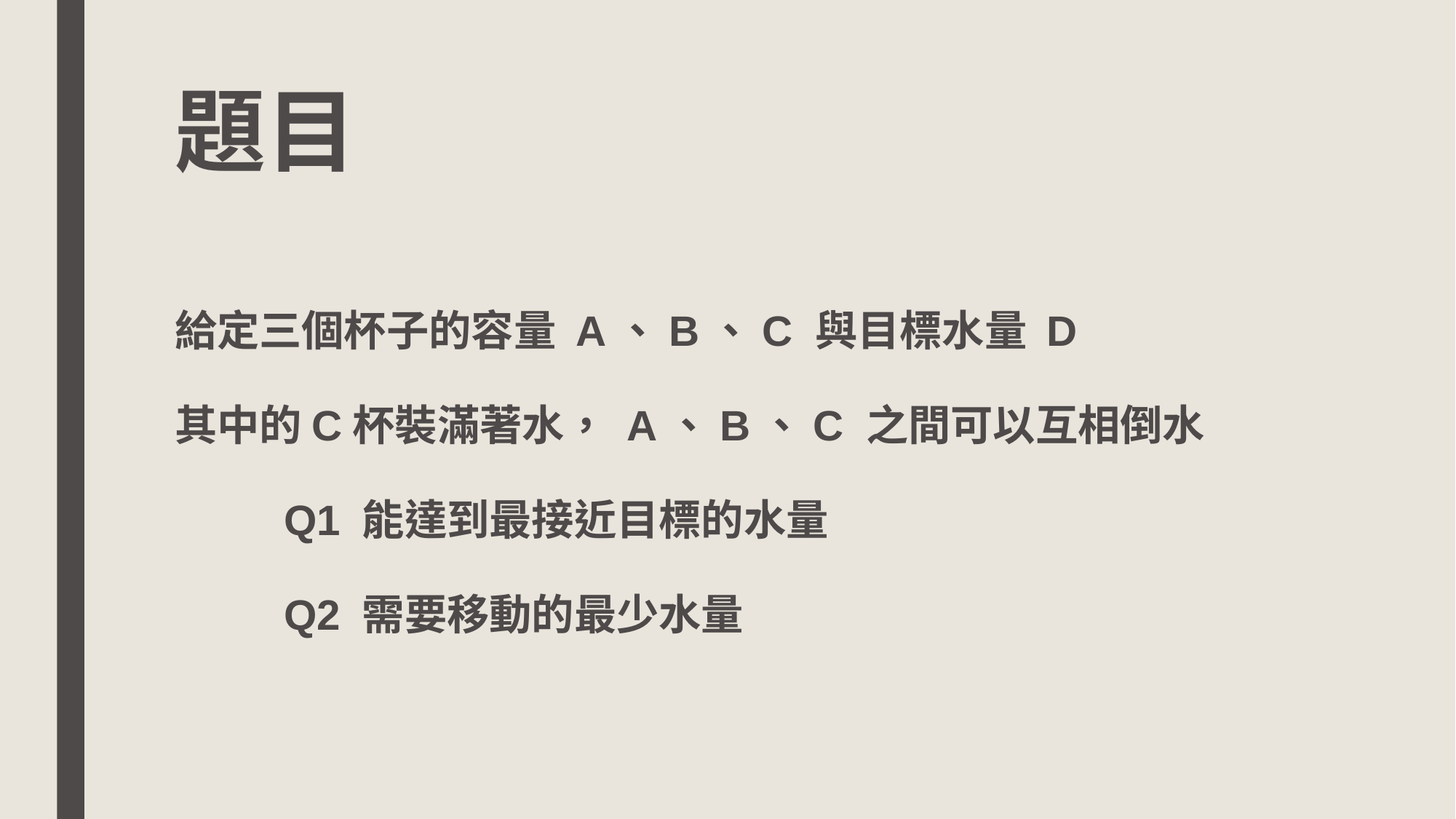

# 題目
給定三個杯子的容量 A、B、C 與目標水量 D
其中的C杯裝滿著水， A、B、C 之間可以互相倒水
	Q1 能達到最接近目標的水量
	Q2 需要移動的最少水量